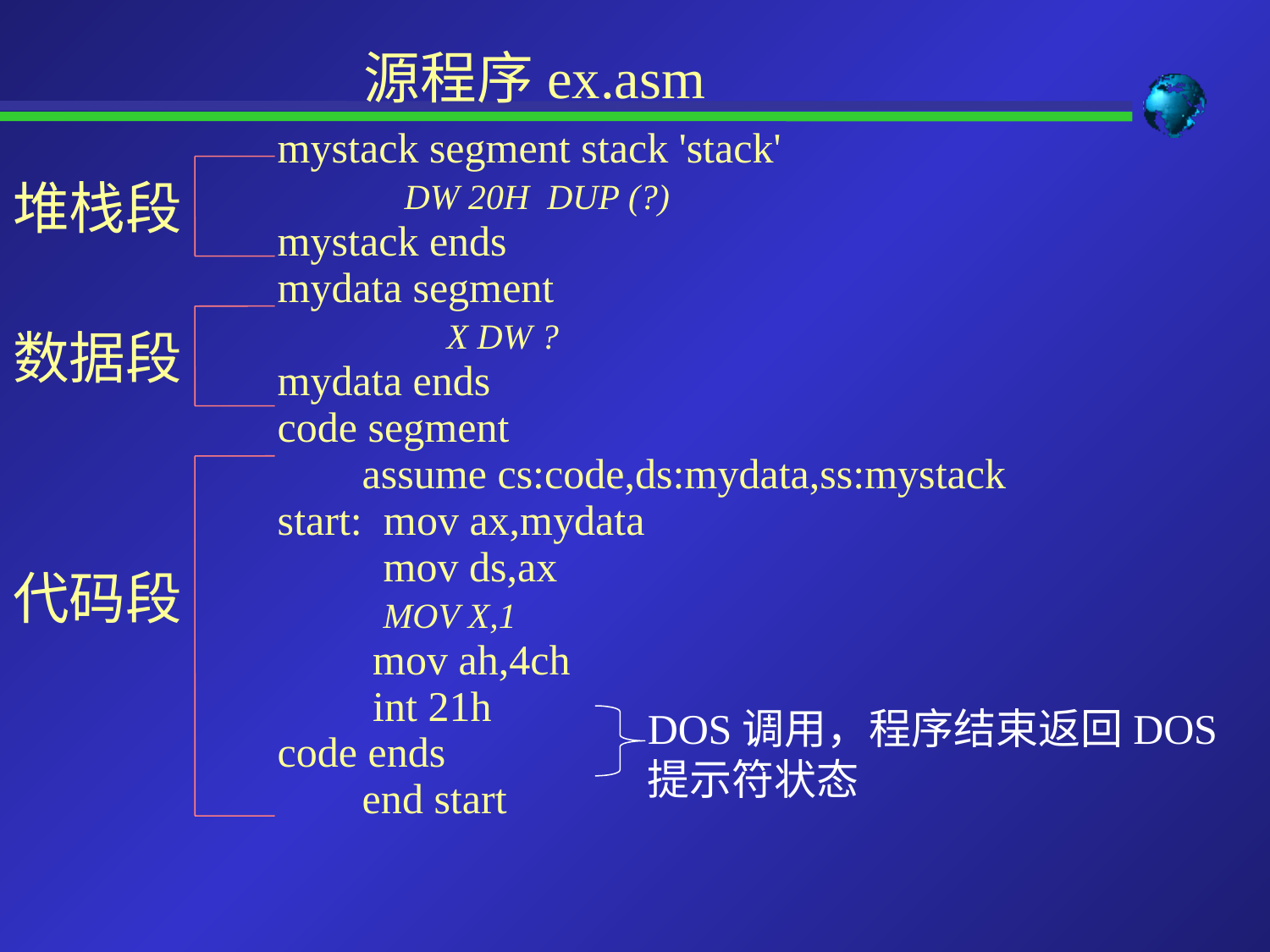

源程序ex.asm
mystack segment stack 'stack'
            DW 20H  DUP (?)
mystack ends
mydata segment
   	    X DW ?
mydata ends
code segment
        assume cs:code,ds:mydata,ss:mystack
start:  mov ax,mydata
          mov ds,ax
          MOV X,1
         mov ah,4ch
         int 21h
code ends
        end start

堆栈段

数据段

代码段
DOS调用，程序结束返回DOS提示符状态

3